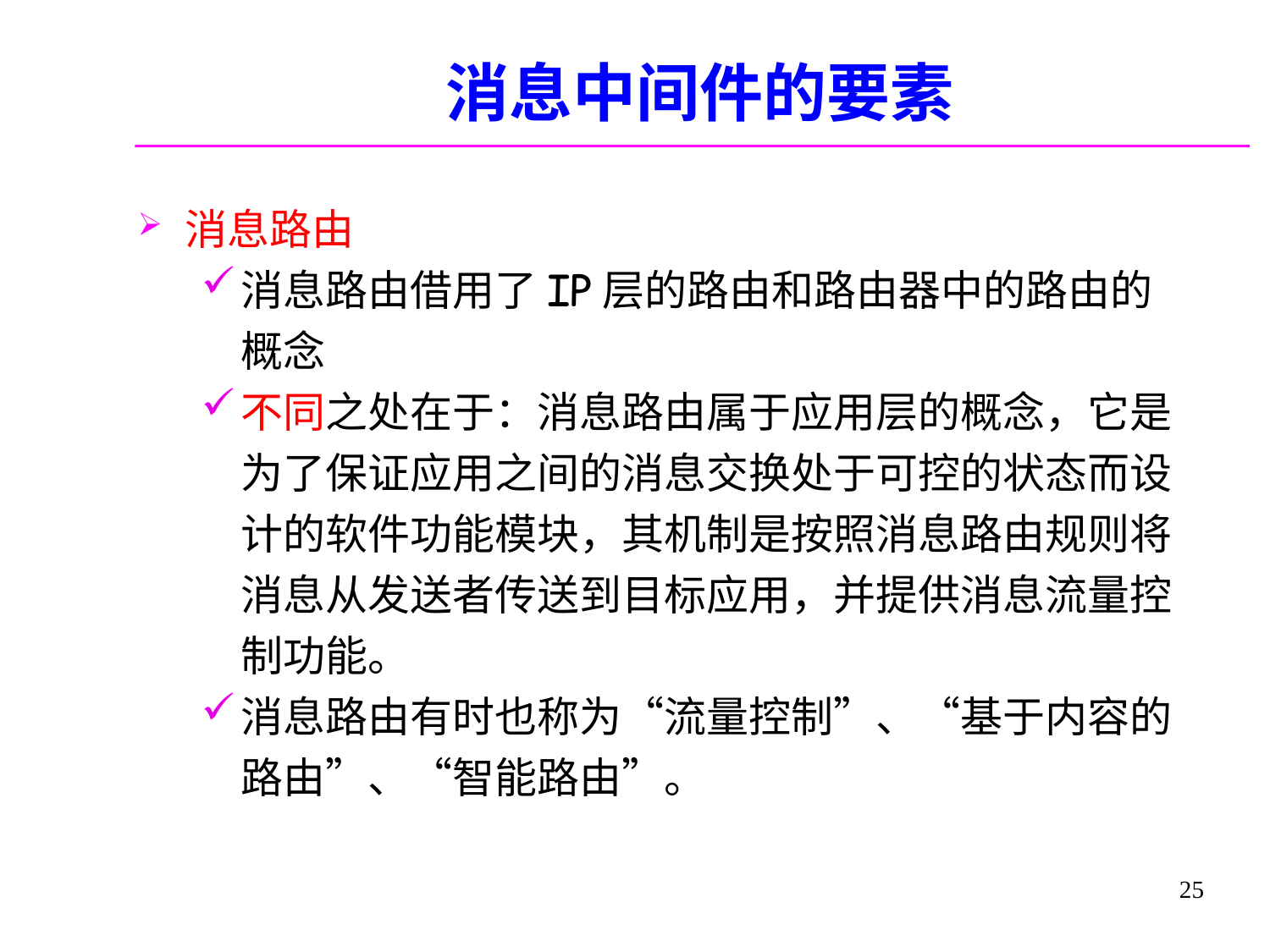

# 消息中间件的要素
消息路由
消息路由借用了IP层的路由和路由器中的路由的概念
不同之处在于：消息路由属于应用层的概念，它是为了保证应用之间的消息交换处于可控的状态而设计的软件功能模块，其机制是按照消息路由规则将消息从发送者传送到目标应用，并提供消息流量控制功能。
消息路由有时也称为“流量控制”、“基于内容的路由”、“智能路由”。

25